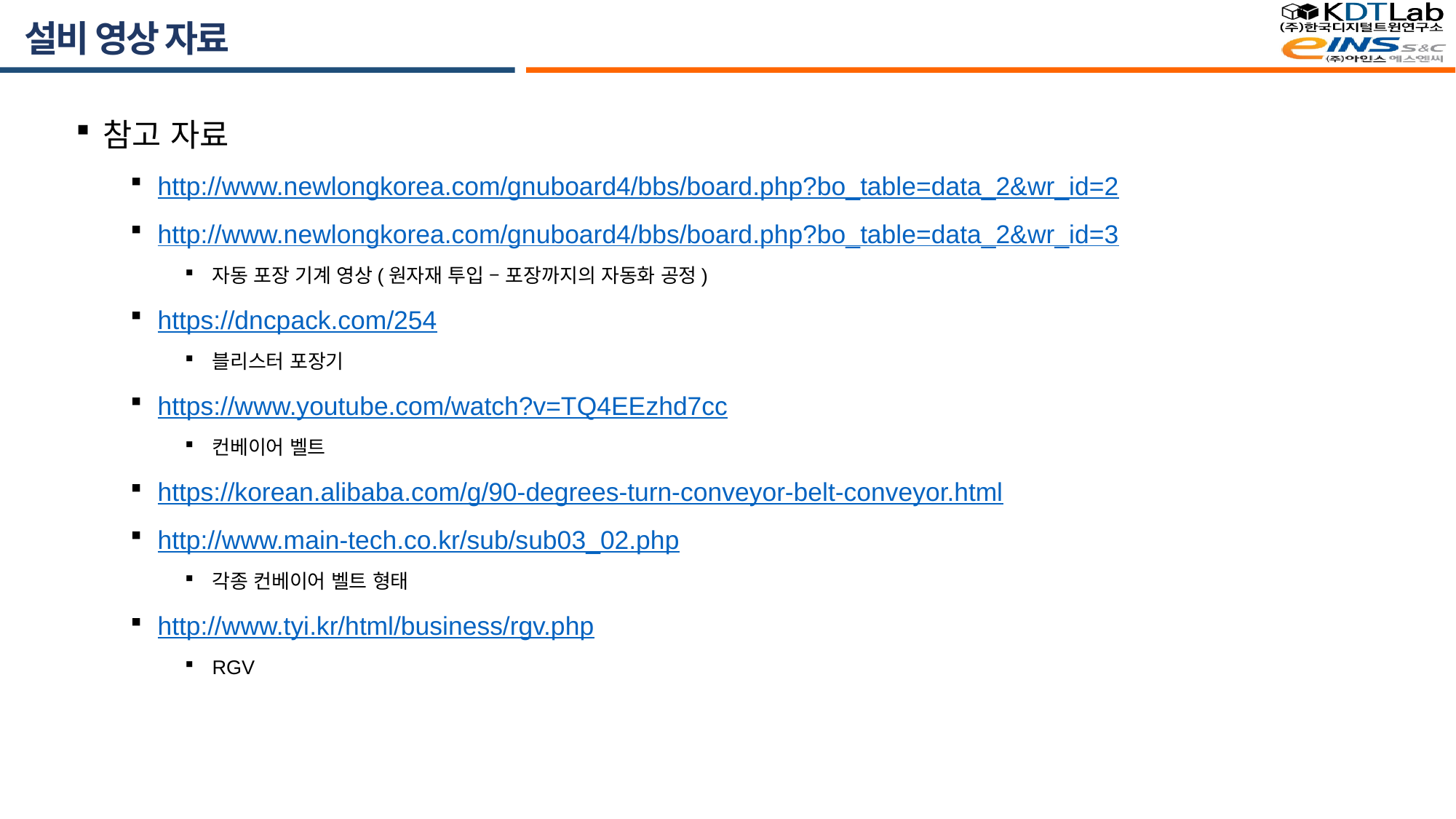

# 설비 영상 자료
참고 자료
http://www.newlongkorea.com/gnuboard4/bbs/board.php?bo_table=data_2&wr_id=2
http://www.newlongkorea.com/gnuboard4/bbs/board.php?bo_table=data_2&wr_id=3
자동 포장 기계 영상(원자재 투입 – 포장까지의 자동화 공정)
https://dncpack.com/254
블리스터 포장기
https://www.youtube.com/watch?v=TQ4EEzhd7cc
컨베이어 벨트
https://korean.alibaba.com/g/90-degrees-turn-conveyor-belt-conveyor.html
http://www.main-tech.co.kr/sub/sub03_02.php
각종 컨베이어 벨트 형태
http://www.tyi.kr/html/business/rgv.php
RGV